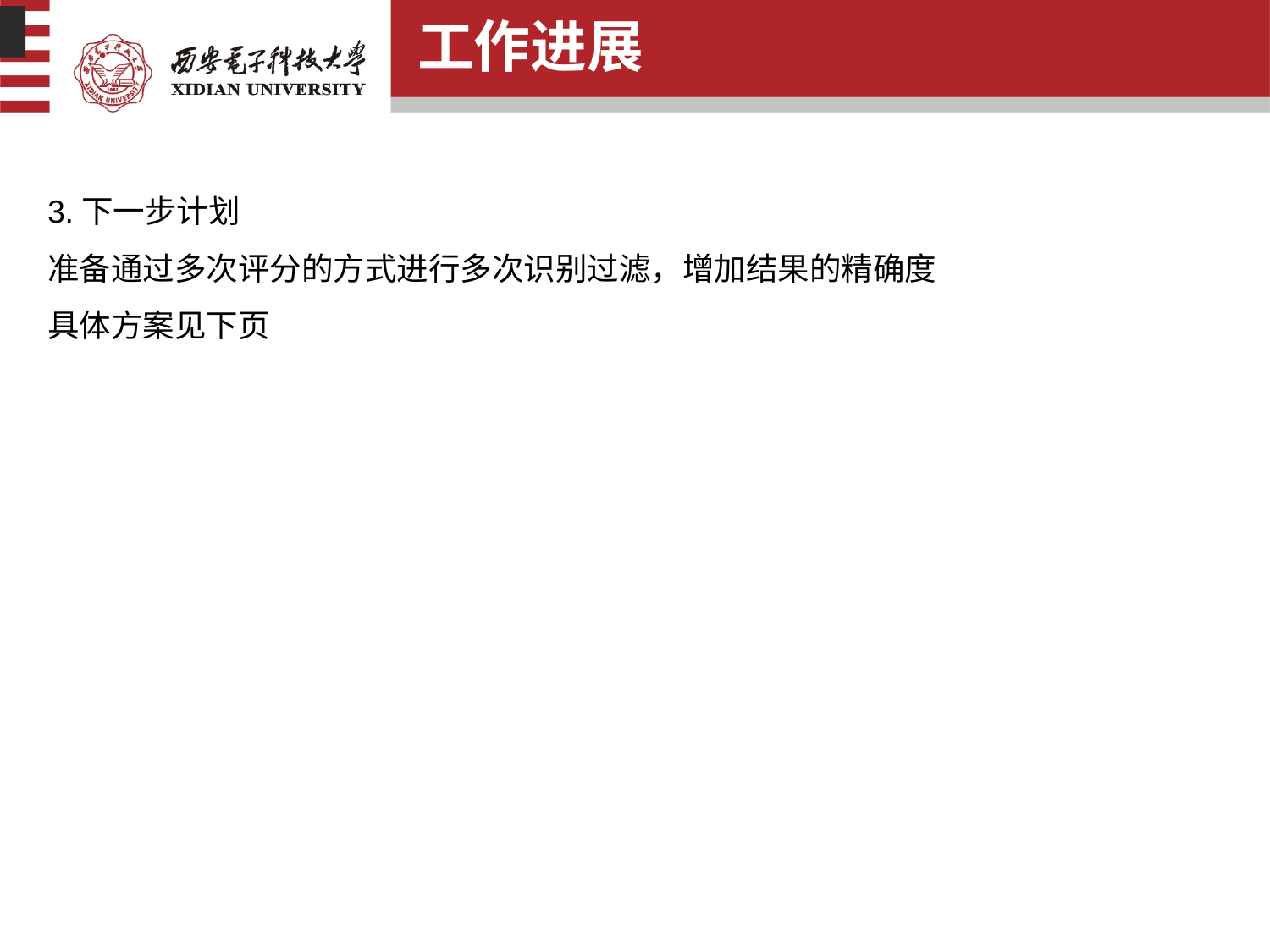

工作进展

3.下一步计划
准备通过多次评分的方式进行多次识别过滤，增加结果的精确度
具体方案见下页